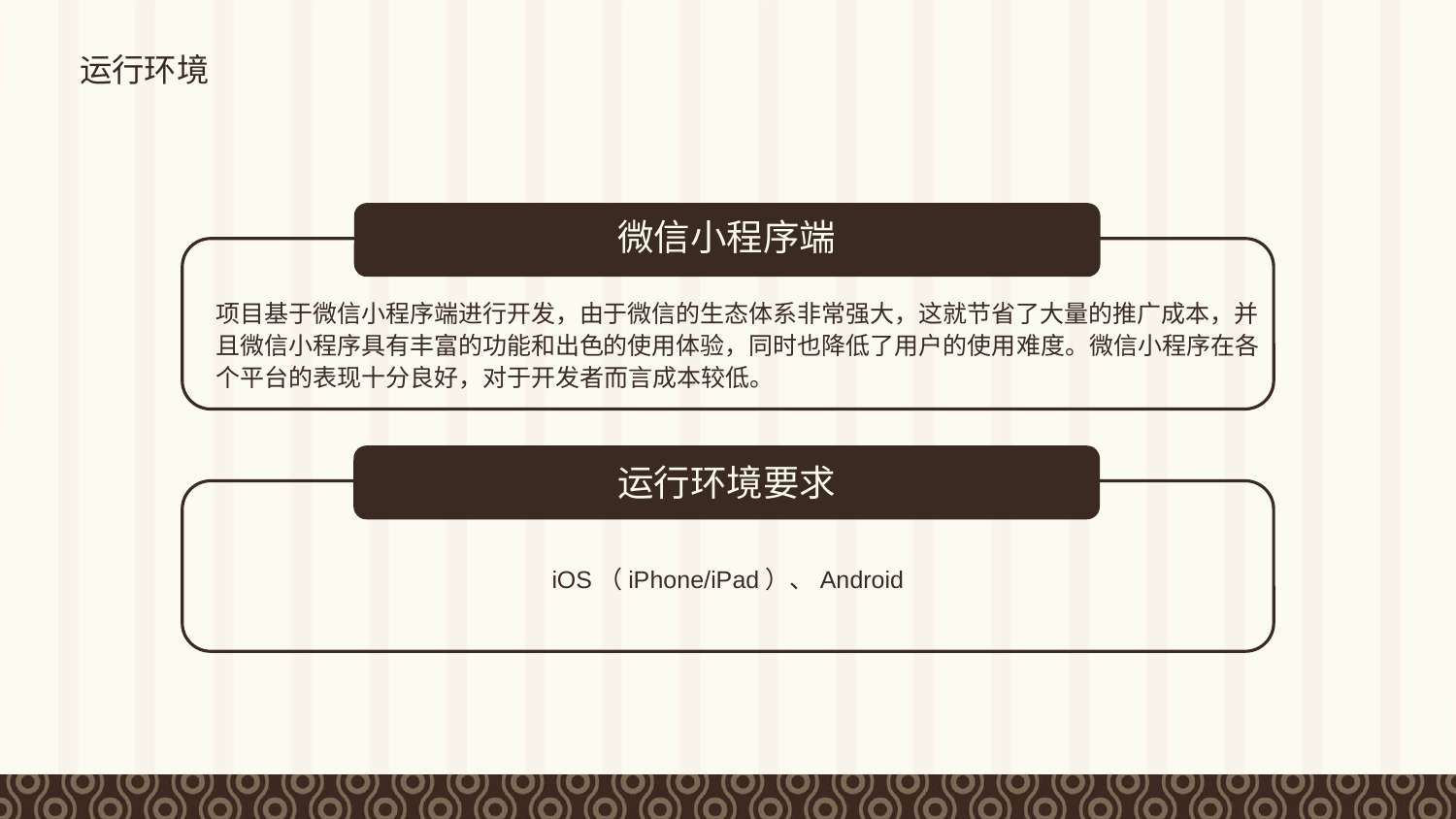

运行环境

微信小程序端

项目基于微信小程序端进行开发，由于微信的生态体系非常强大，这就节省了大量的推广成本，并且微信小程序具有丰富的功能和出色的使用体验，同时也降低了用户的使用难度。微信小程序在各个平台的表现十分良好，对于开发者而言成本较低。

运行环境要求

iOS（iPhone/iPad）、Android